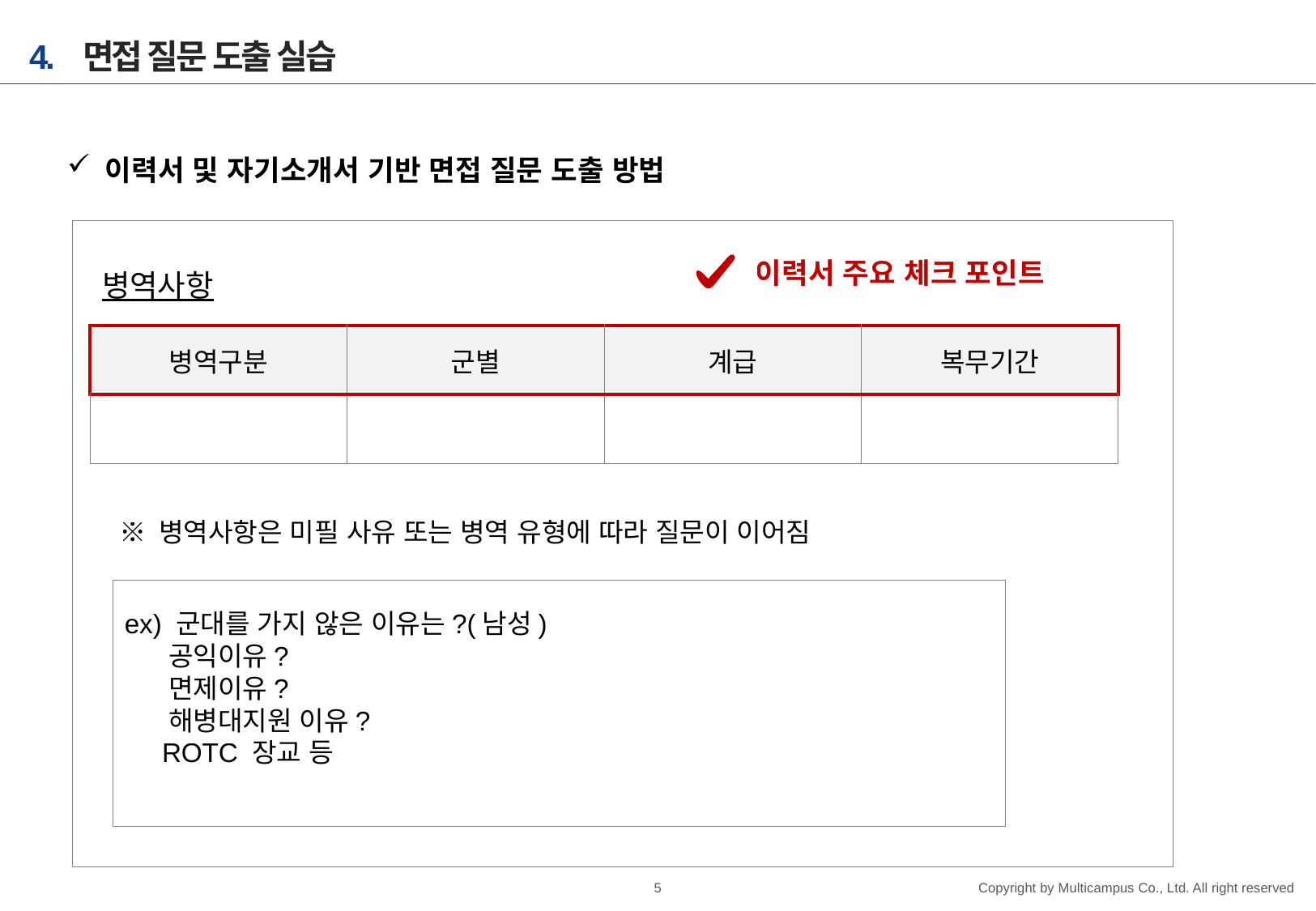

# 4.   면접 질문 도출 실습
이력서 및 자기소개서 기반 면접 질문 도출 방법

이력서 주요 체크 포인트

병역사항
| 병역구분 | 군별 | 계급 | 복무기간 |
| --- | --- | --- | --- |
|  |  |  |  |
※ 병역사항은 미필 사유 또는 병역 유형에 따라 질문이 이어짐
ex) 군대를 가지 않은 이유는?(남성)
     공익이유?
     면제이유?
     해병대지원 이유?
     ROTC 장교 등